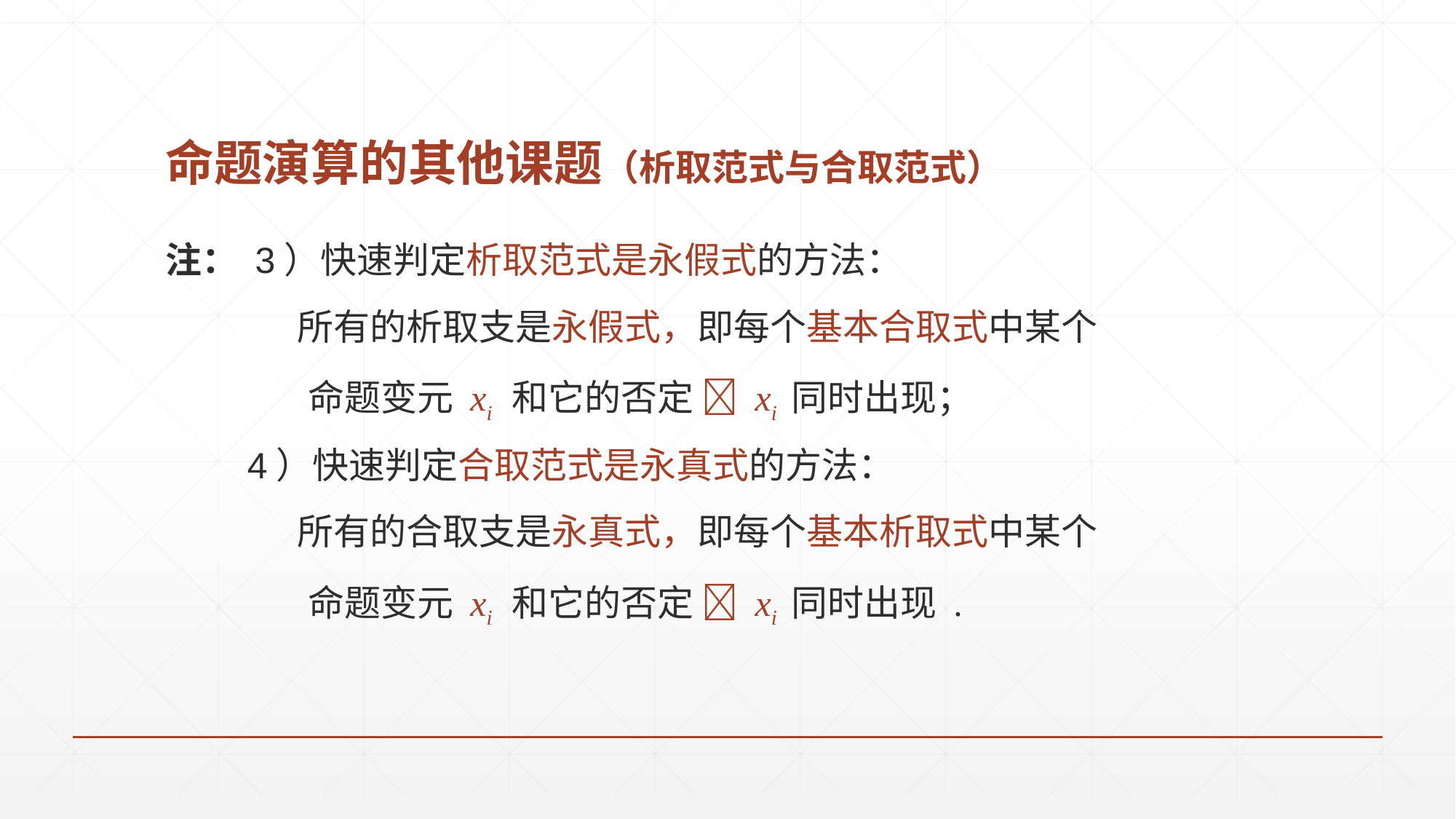

# 命题演算的其他课题（析取范式与合取范式）
注： 3）快速判定析取范式是永假式的方法：
               所有的析取支是永假式，即每个基本合取式中某个
	   命题变元 xi  和它的否定 ¬ xi 同时出现；
         4）快速判定合取范式是永真式的方法：
               所有的合取支是永真式，即每个基本析取式中某个
	   命题变元 xi  和它的否定 ¬ xi 同时出现 .